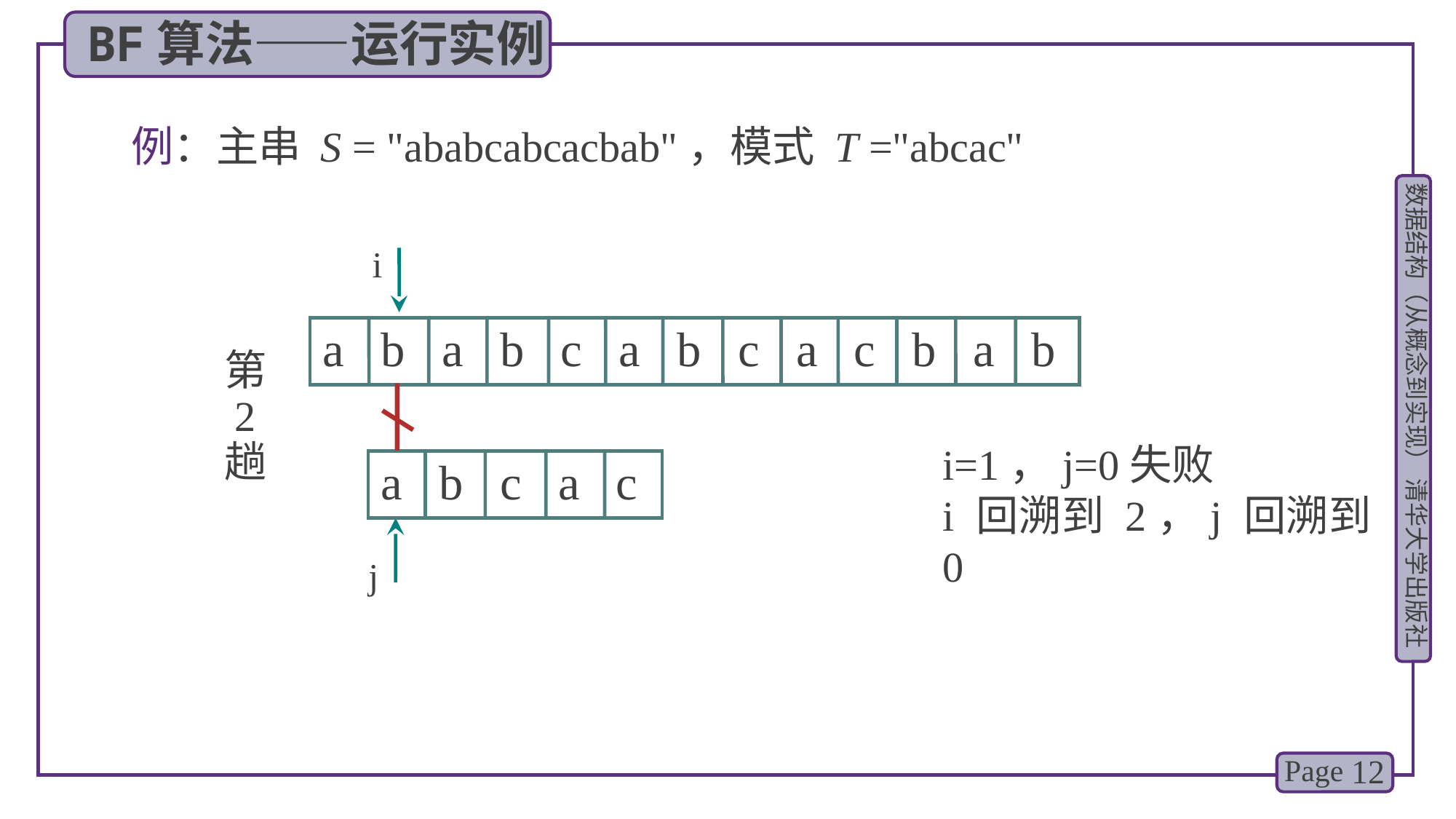

BF算法——运行实例

例：主串 S = "ababcabcacbab"，模式 T ="abcac"
i

a   b   a   b   c   a   b   c   a   c   b   a   b

第
 2
趟

i=1，j=0失败
i 回溯到 2，j 回溯到 0

a   b   c   a   c

j